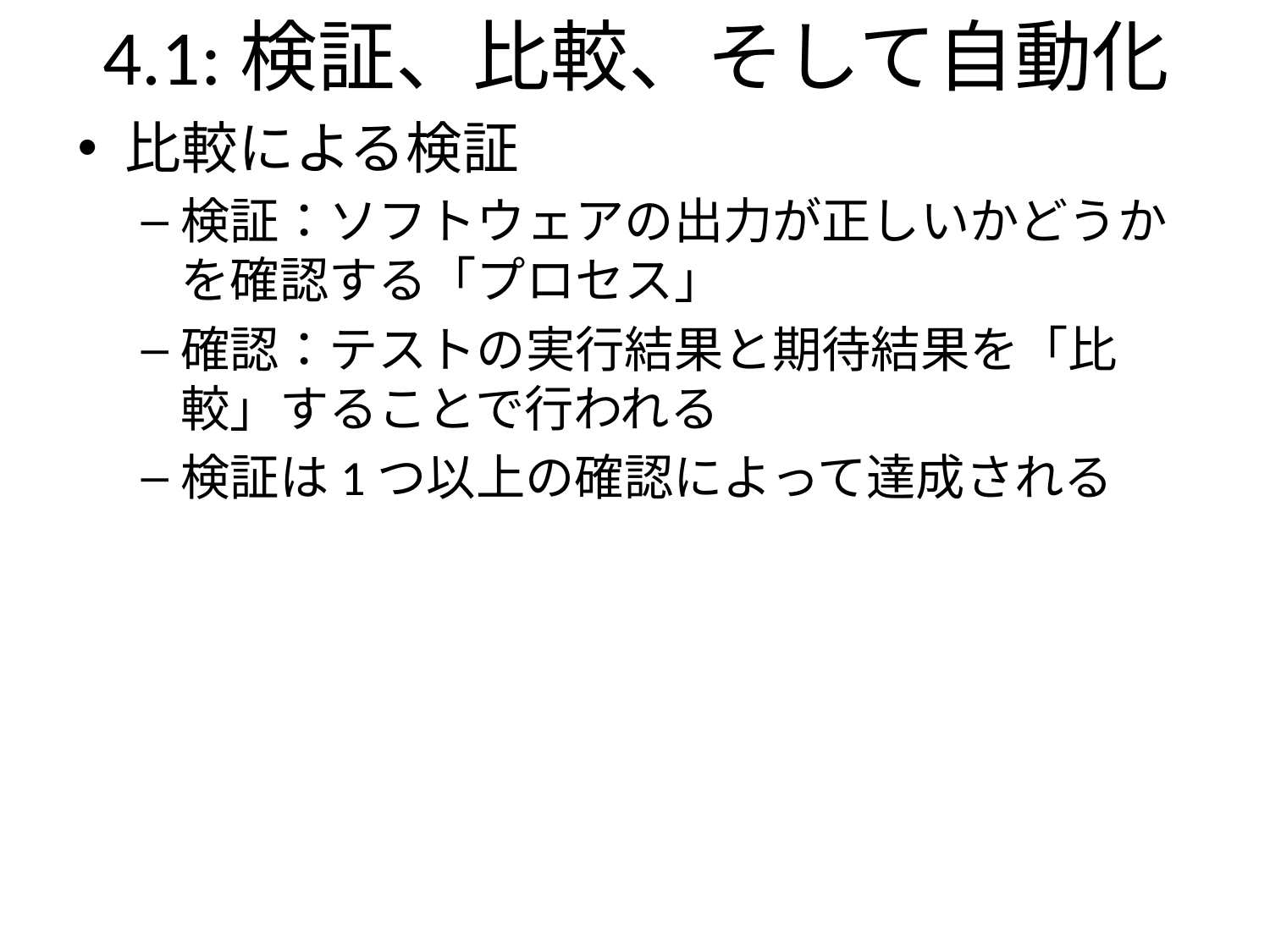

4.1:検証、比較、そして自動化
比較による検証
検証：ソフトウェアの出力が正しいかどうかを確認する「プロセス」
確認：テストの実行結果と期待結果を「比較」することで行われる
検証は1つ以上の確認によって達成される